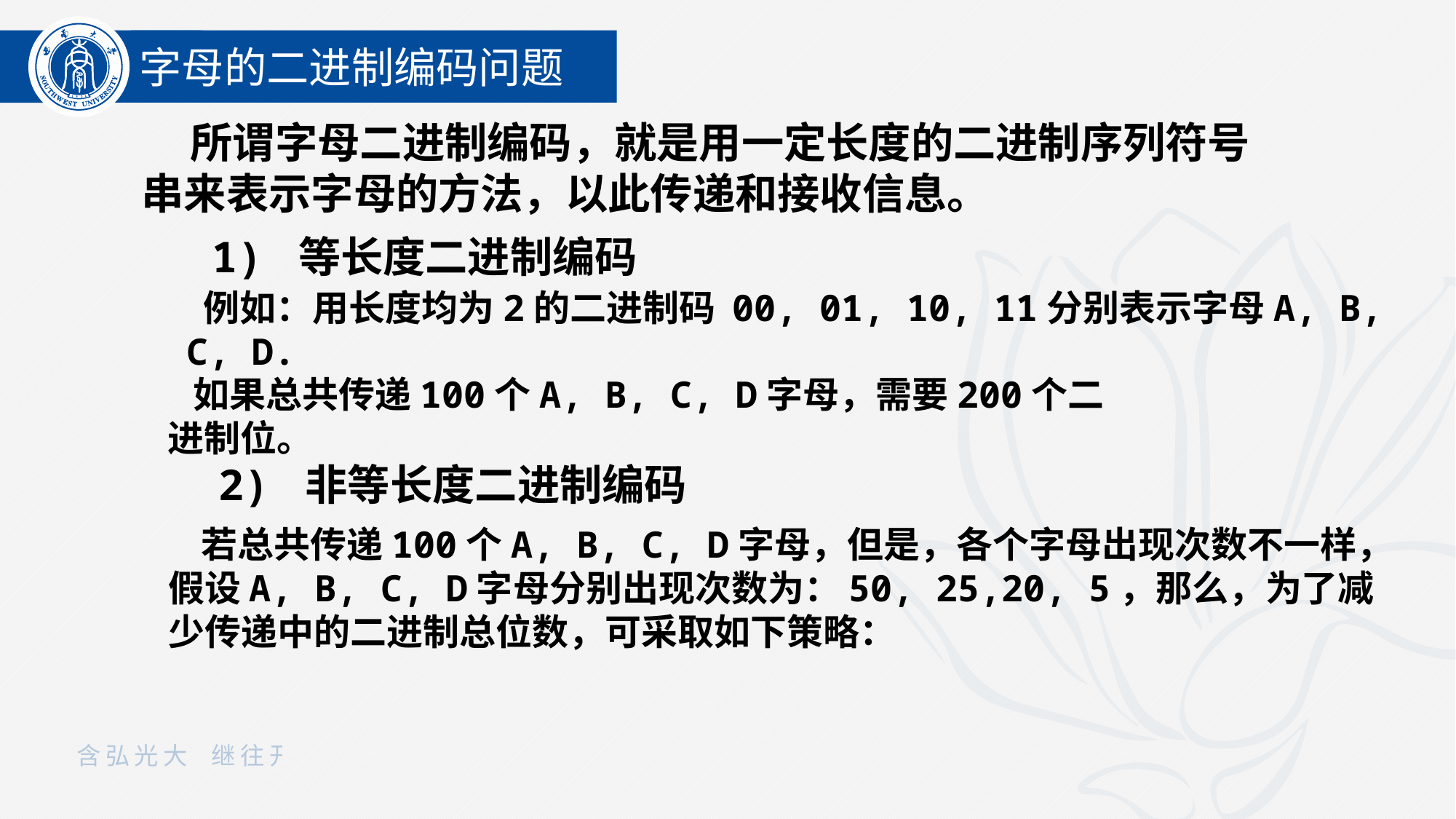

字母的二进制编码问题
    所谓字母二进制编码，就是用一定长度的二进制序列符号串来表示字母的方法，以此传递和接收信息。
 1) 等长度二进制编码
 例如：用长度均为2的二进制码 00, 01, 10, 11分别表示字母A, B, C, D.
  如果总共传递100个A, B, C, D字母，需要200个二进制位。
  2) 非等长度二进制编码
   若总共传递100个A, B, C, D字母，但是，各个字母出现次数不一样，假设A, B, C, D字母分别出现次数为：50, 25,20, 5，那么，为了减少传递中的二进制总位数，可采取如下策略：